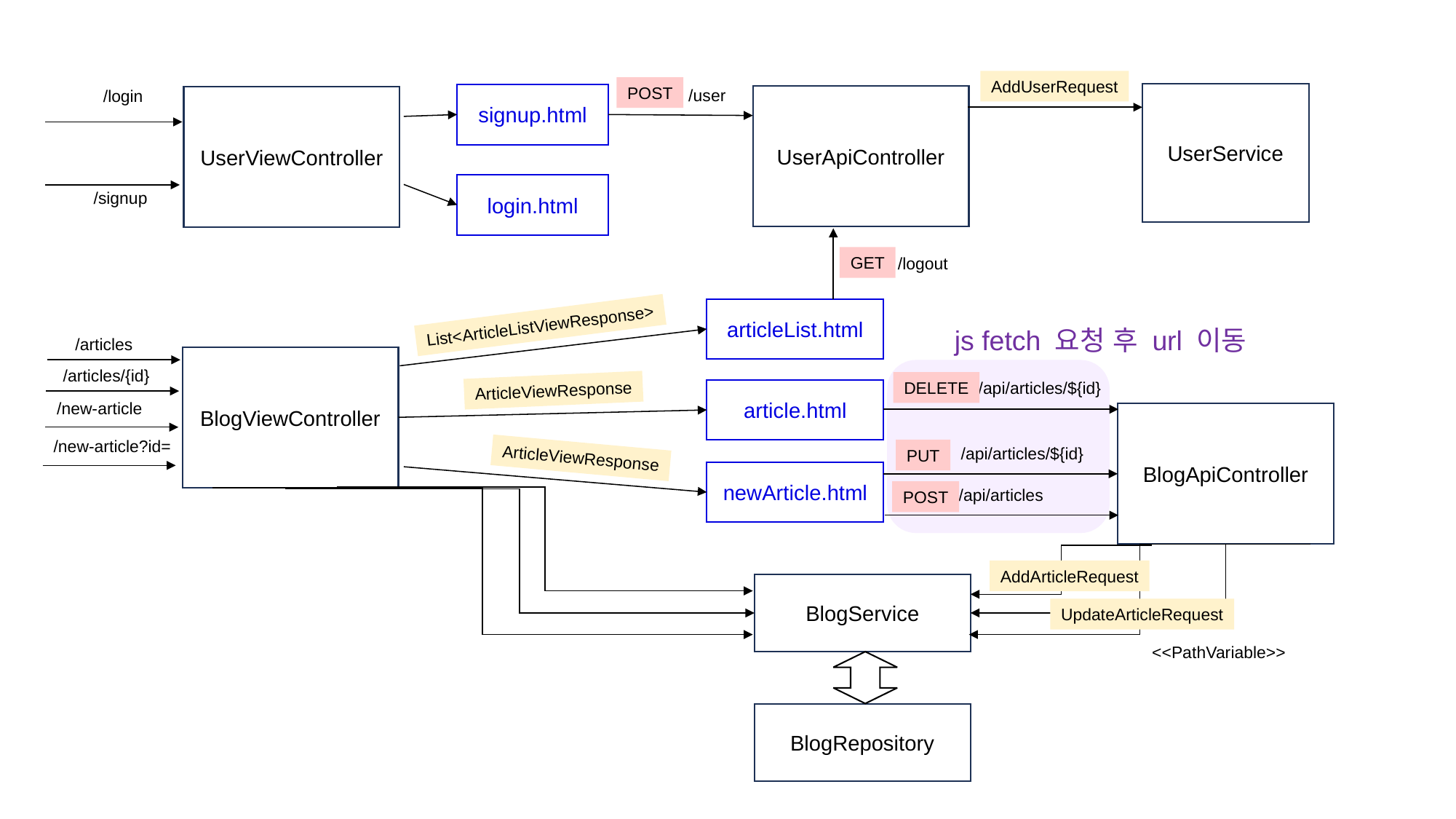

AddUserRequest
POST
/user
/login
UserService
signup.html
UserApiController
UserViewController
login.html
/signup
GET
/logout
articleList.html
List<ArticleListViewResponse>
js fetch 요청 후 url 이동
/articles
BlogViewController
/articles/{id}

DELETE
/api/articles/${id}
ArticleViewResponse
article.html
/new-article
BlogApiController
/new-article?id=
/api/articles/${id}
PUT
ArticleViewResponse
newArticle.html
/api/articles
POST
AddArticleRequest
BlogService
UpdateArticleRequest
<<PathVariable>>

BlogRepository